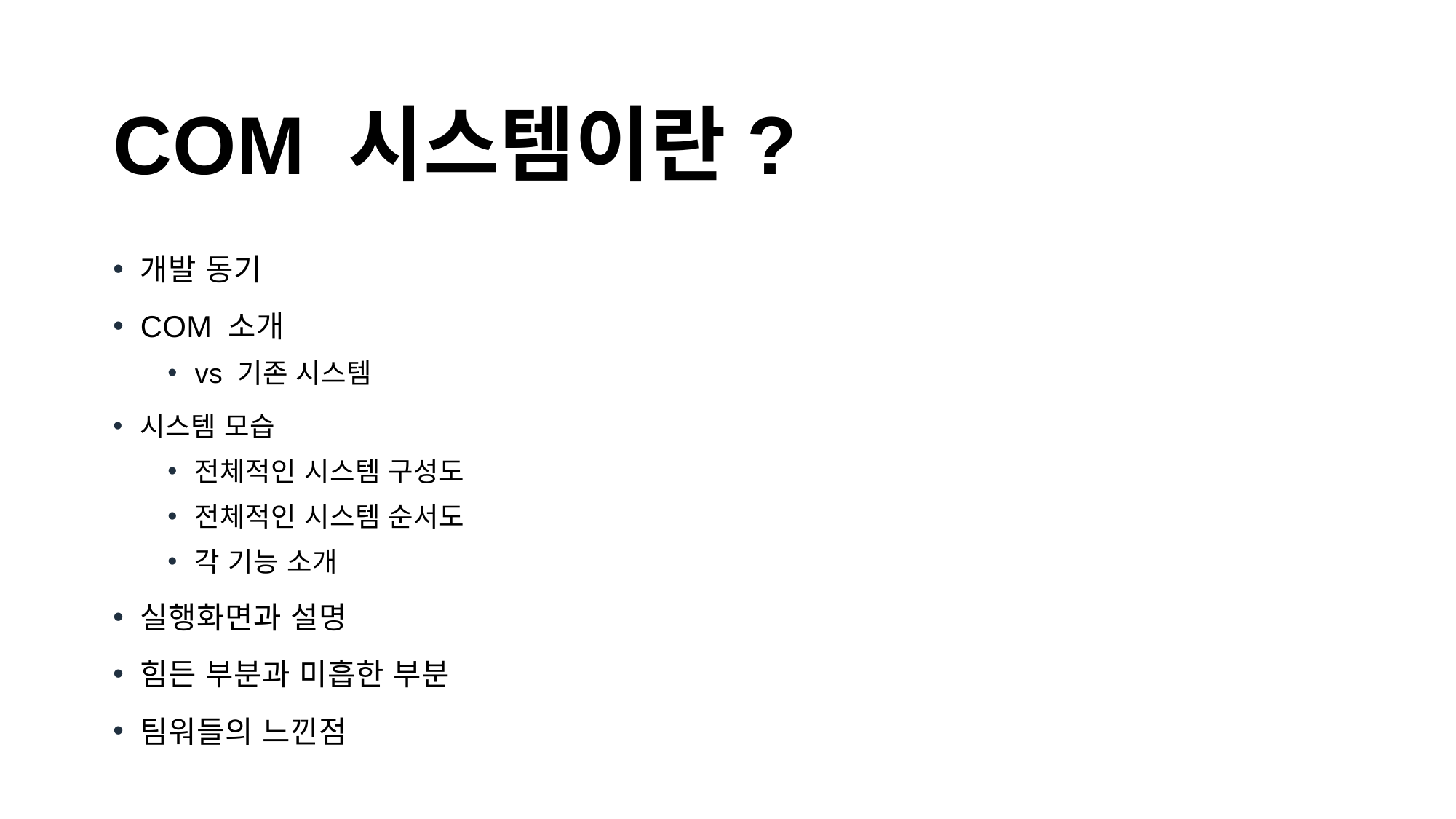

# COM 시스템이란?
개발 동기
COM 소개
vs 기존 시스템
시스템 모습
전체적인 시스템 구성도
전체적인 시스템 순서도
각 기능 소개
실행화면과 설명
힘든 부분과 미흡한 부분
팀워들의 느낀점